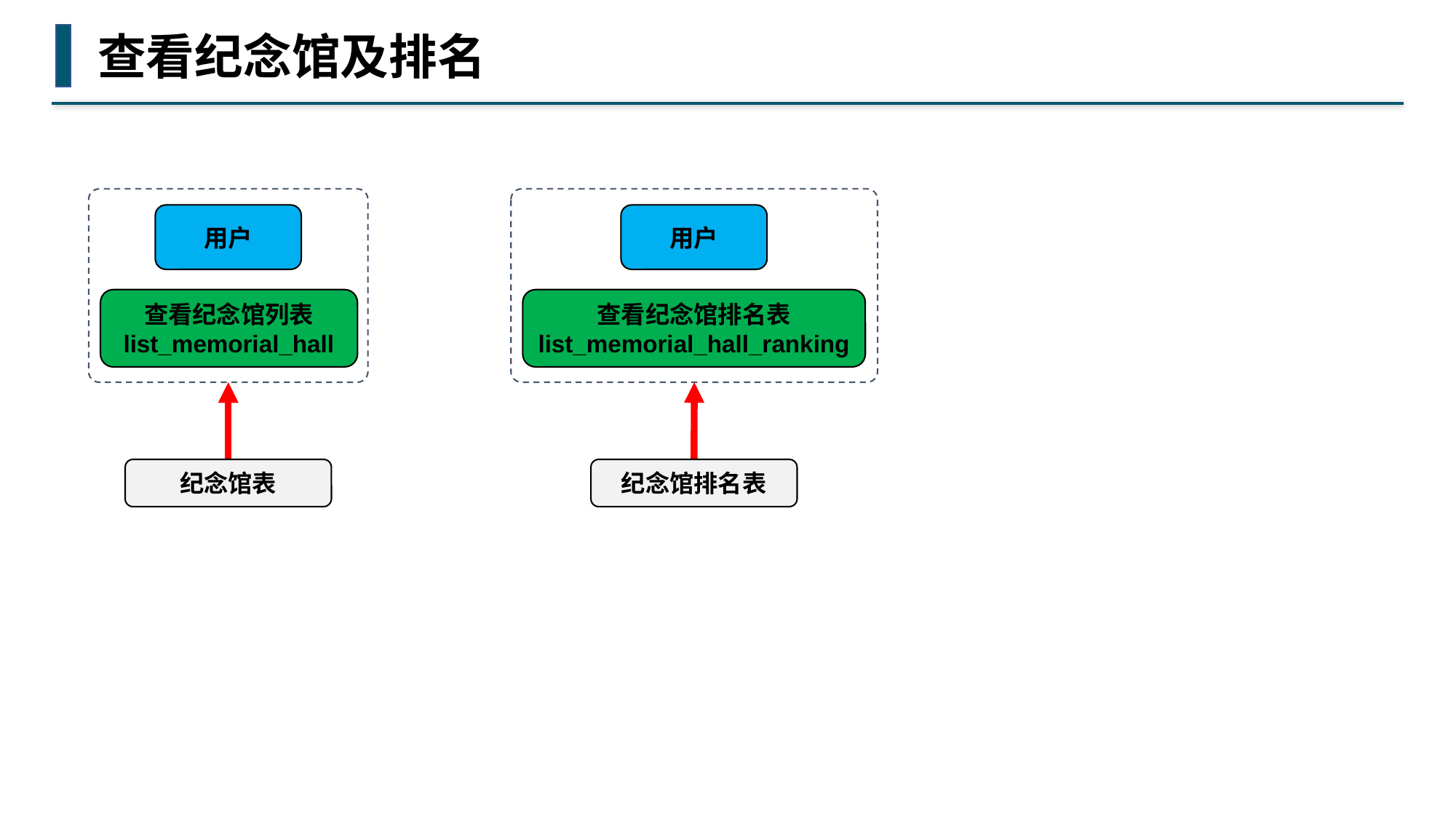

查看纪念馆及排名

用户
查看纪念馆排名表
list_memorial_hall_ranking
用户
查看纪念馆列表
list_memorial_hall
纪念馆表
纪念馆排名表